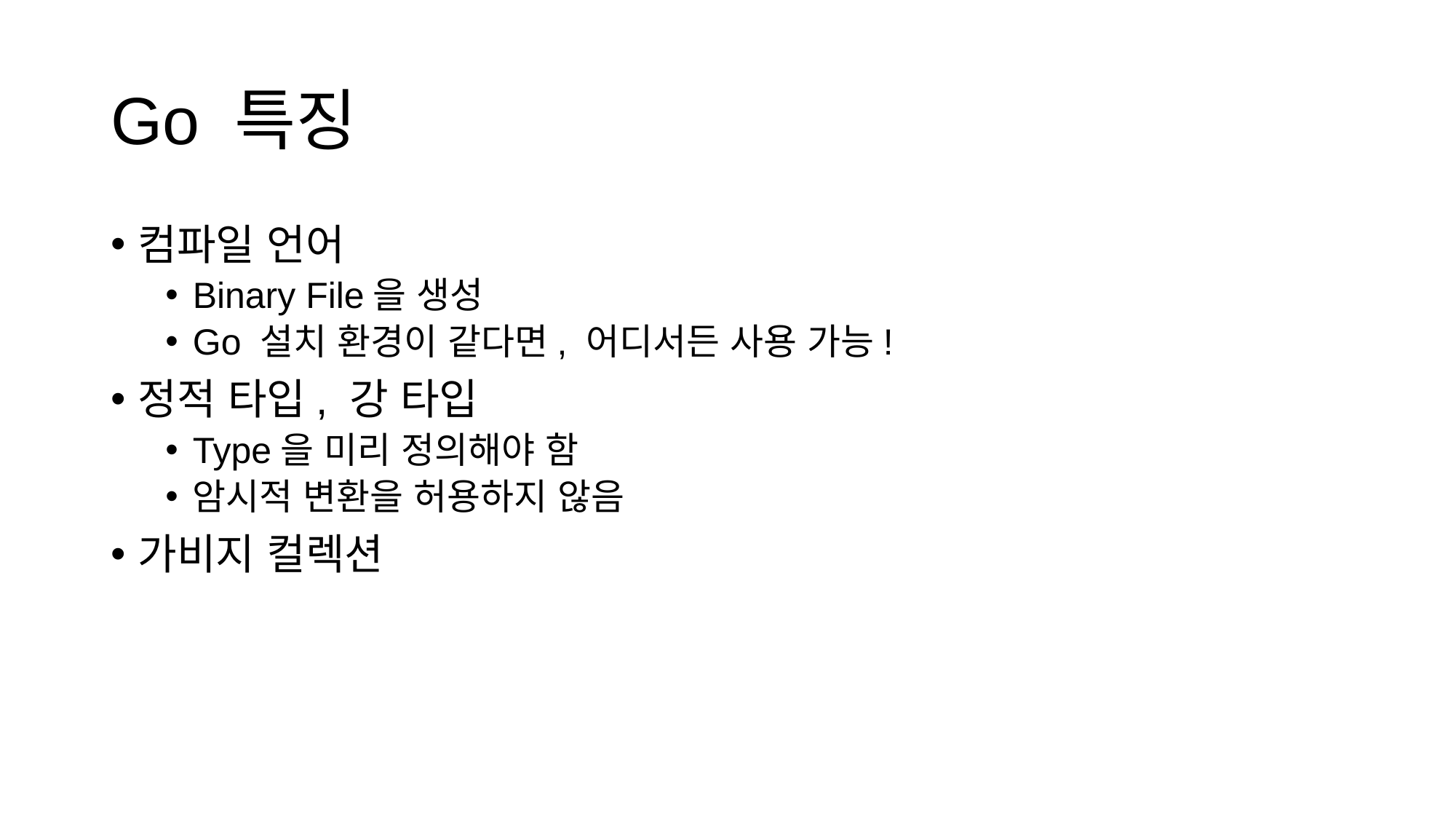

# Go 특징
컴파일 언어
Binary File을 생성
Go 설치 환경이 같다면, 어디서든 사용 가능!
정적 타입, 강 타입
Type을 미리 정의해야 함
암시적 변환을 허용하지 않음
가비지 컬렉션